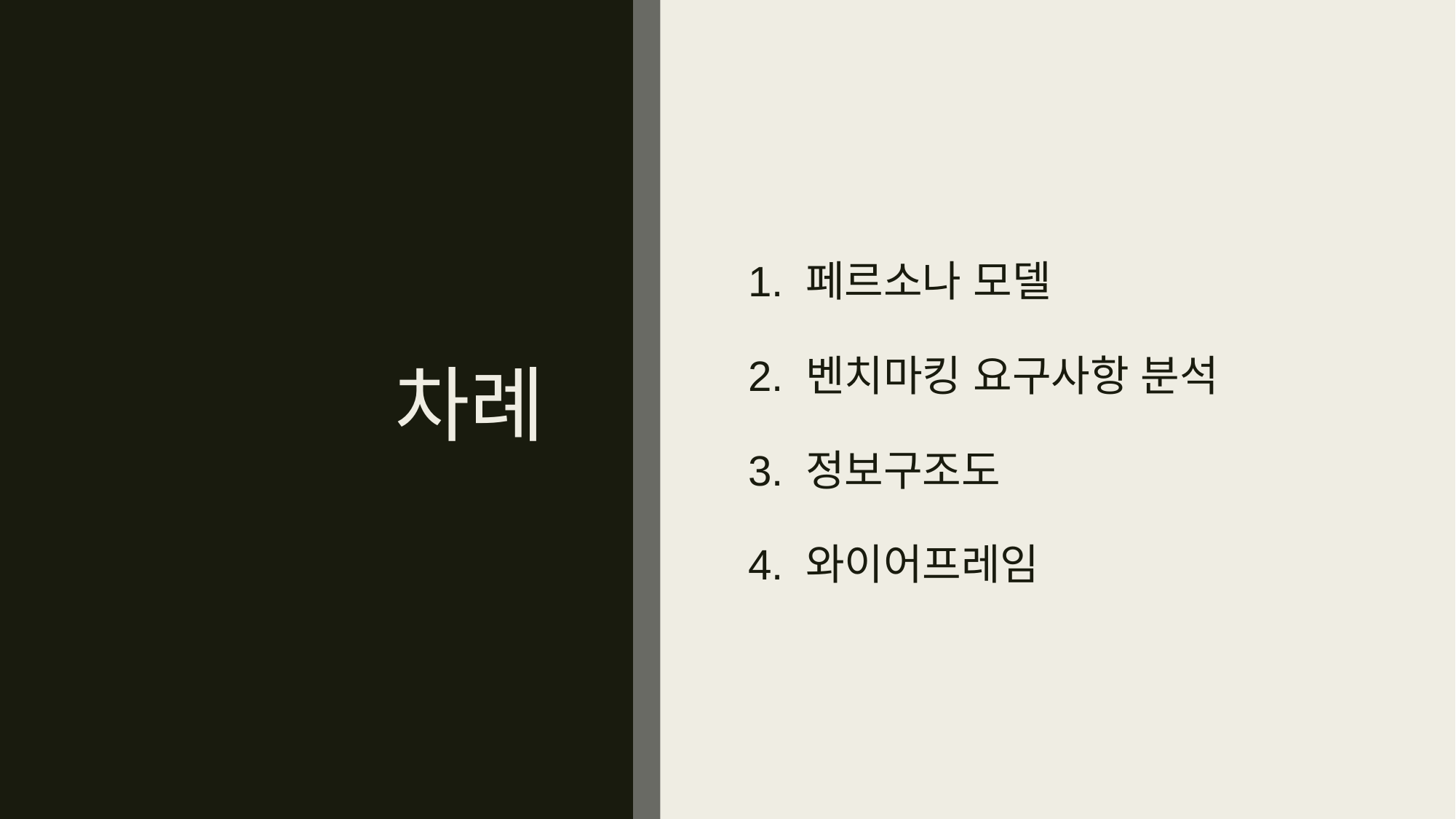

# 차례
1. 페르소나 모델
2. 벤치마킹 요구사항 분석
3. 정보구조도
4. 와이어프레임